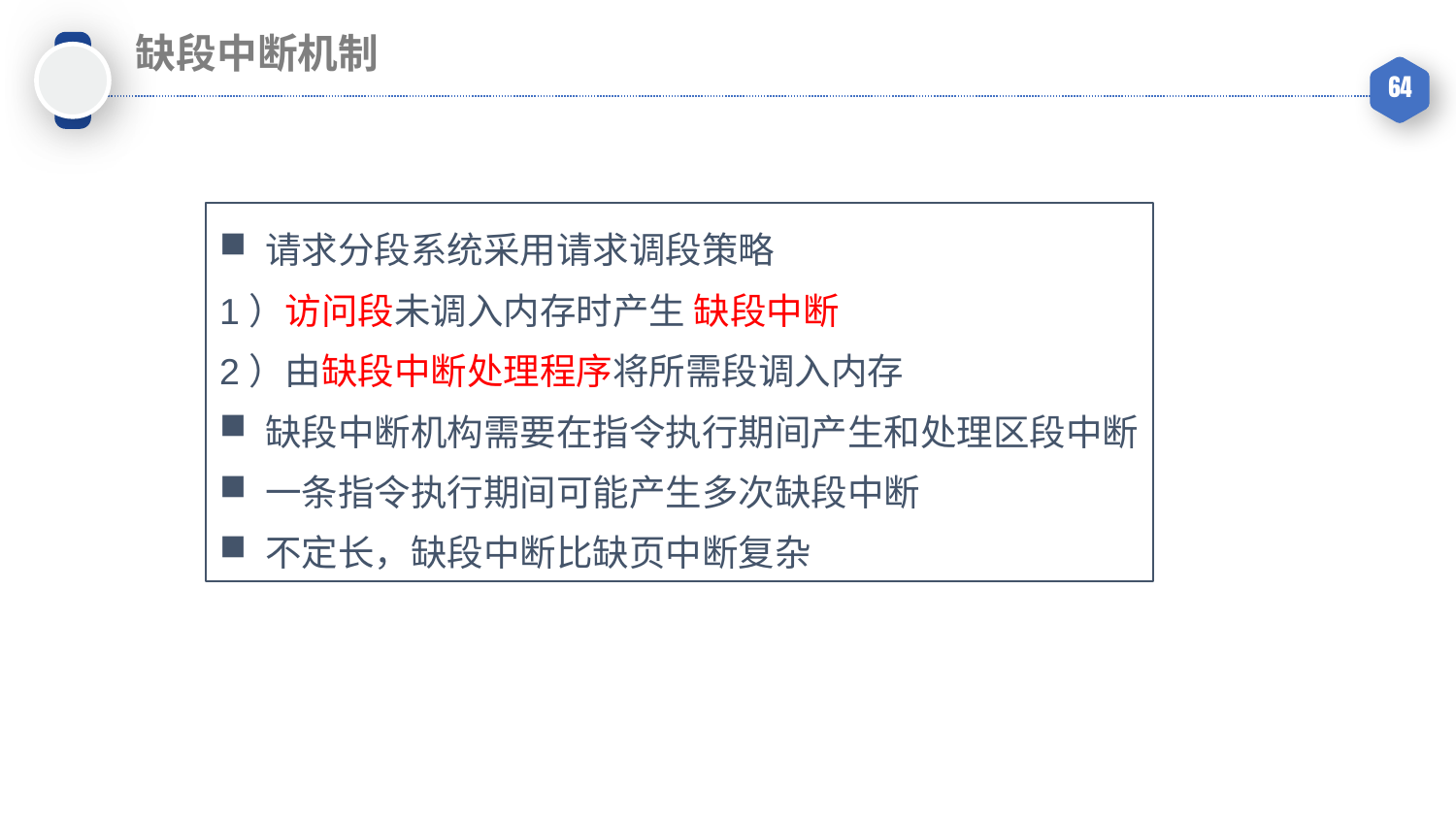

缺段中断机制
请求分段系统采用请求调段策略
1）访问段未调入内存时产生 缺段中断
2）由缺段中断处理程序将所需段调入内存
缺段中断机构需要在指令执行期间产生和处理区段中断
一条指令执行期间可能产生多次缺段中断
不定长，缺段中断比缺页中断复杂